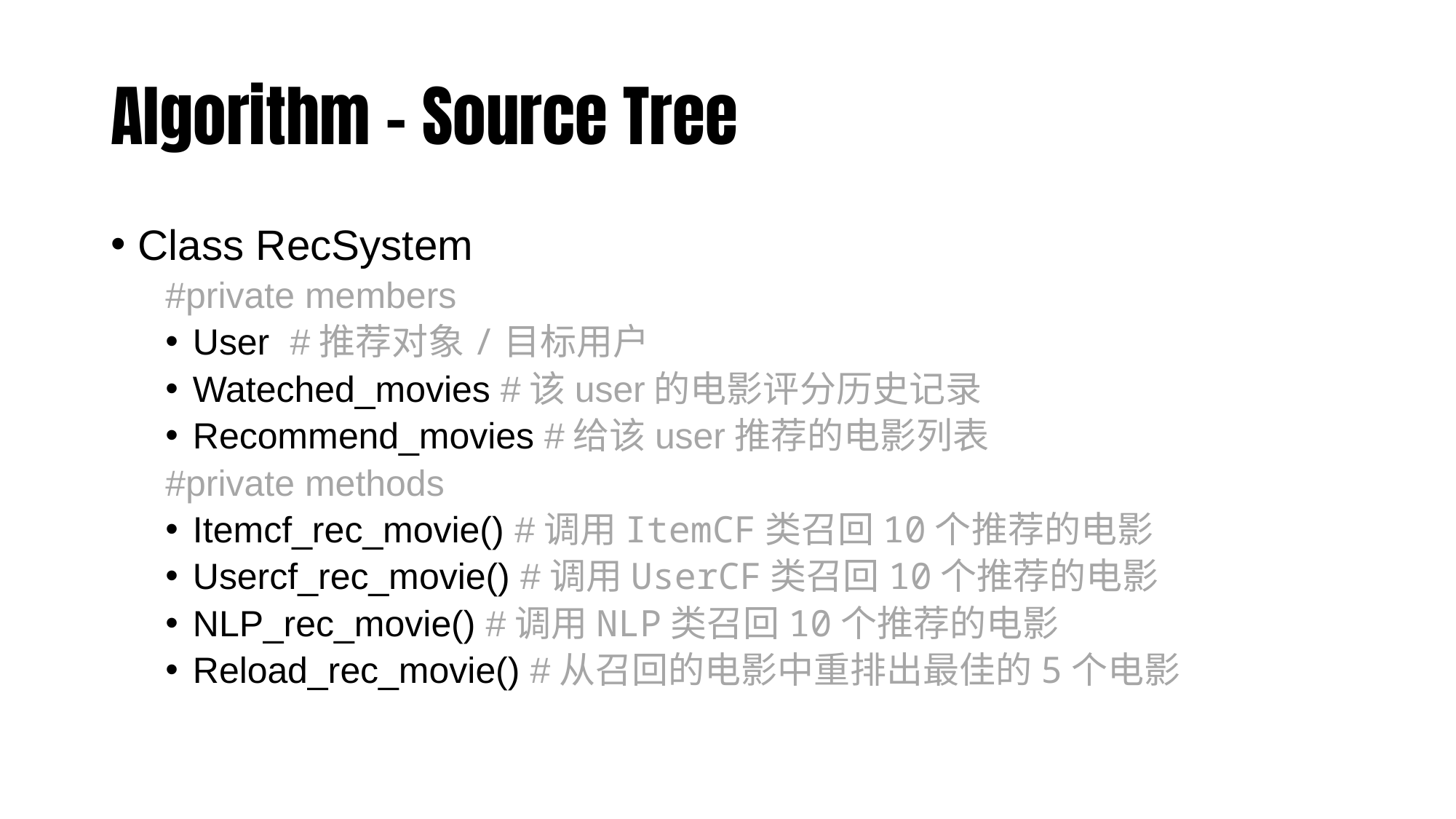

# Algorithm - Source Tree
Class RecSystem
#private members
User  #推荐对象/目标用户
Wateched_movies #该user的电影评分历史记录
Recommend_movies #给该user推荐的电影列表
#private methods
Itemcf_rec_movie() #调用ItemCF类召回10个推荐的电影
Usercf_rec_movie() #调用UserCF类召回10个推荐的电影
NLP_rec_movie() #调用NLP类召回10个推荐的电影
Reload_rec_movie() #从召回的电影中重排出最佳的5个电影